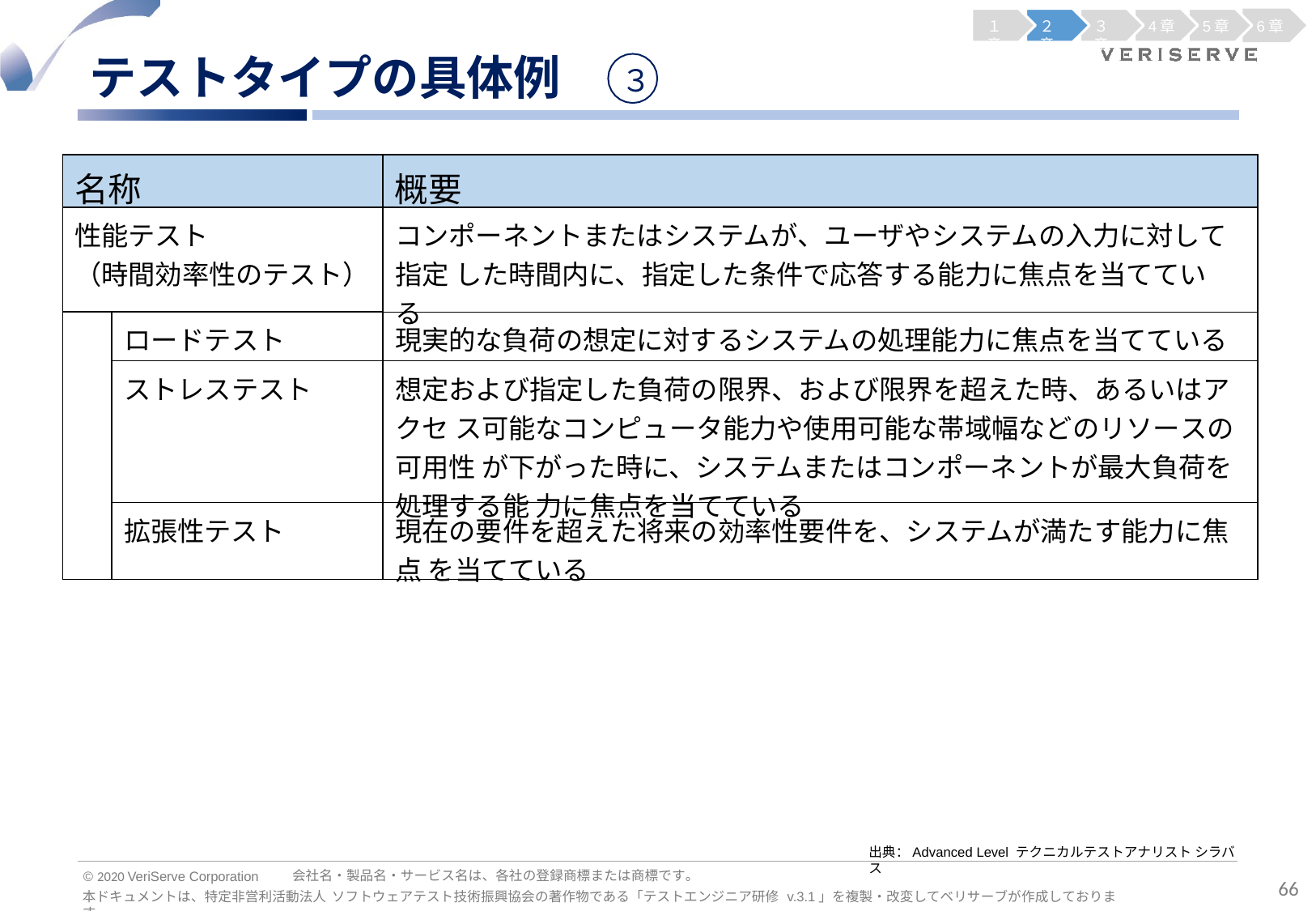

１章
２章
３章
4章
5章
6章
テストタイプの具体例

３
| 名称 |  | 概要 |
| --- | --- | --- |
| 性能テスト （時間効率性のテスト） |  | コンポーネントまたはシステムが、ユーザやシステムの入力に対して指定 した時間内に、指定した条件で応答する能力に焦点を当てている |
|  | ロードテスト | 現実的な負荷の想定に対するシステムの処理能力に焦点を当てている |
|  | ストレステスト | 想定および指定した負荷の限界、および限界を超えた時、あるいはアクセ ス可能なコンピュータ能力や使用可能な帯域幅などのリソースの可用性 が下がった時に、システムまたはコンポーネントが最大負荷を処理する能 力に焦点を当てている |
|  | 拡張性テスト | 現在の要件を超えた将来の効率性要件を、システムが満たす能力に焦点 を当てている |
出典：Advanced Level テクニカルテストアナリスト シラバス
会社名・製品名・サービス名は、各社の登録商標または商標です。
© 2020 VeriServe Corporation
66
本ドキュメントは、特定非営利活動法人 ソフトウェアテスト技術振興協会の著作物である「テストエンジニア研修 v.3.1」を複製・改変してベリサーブが作成しております。